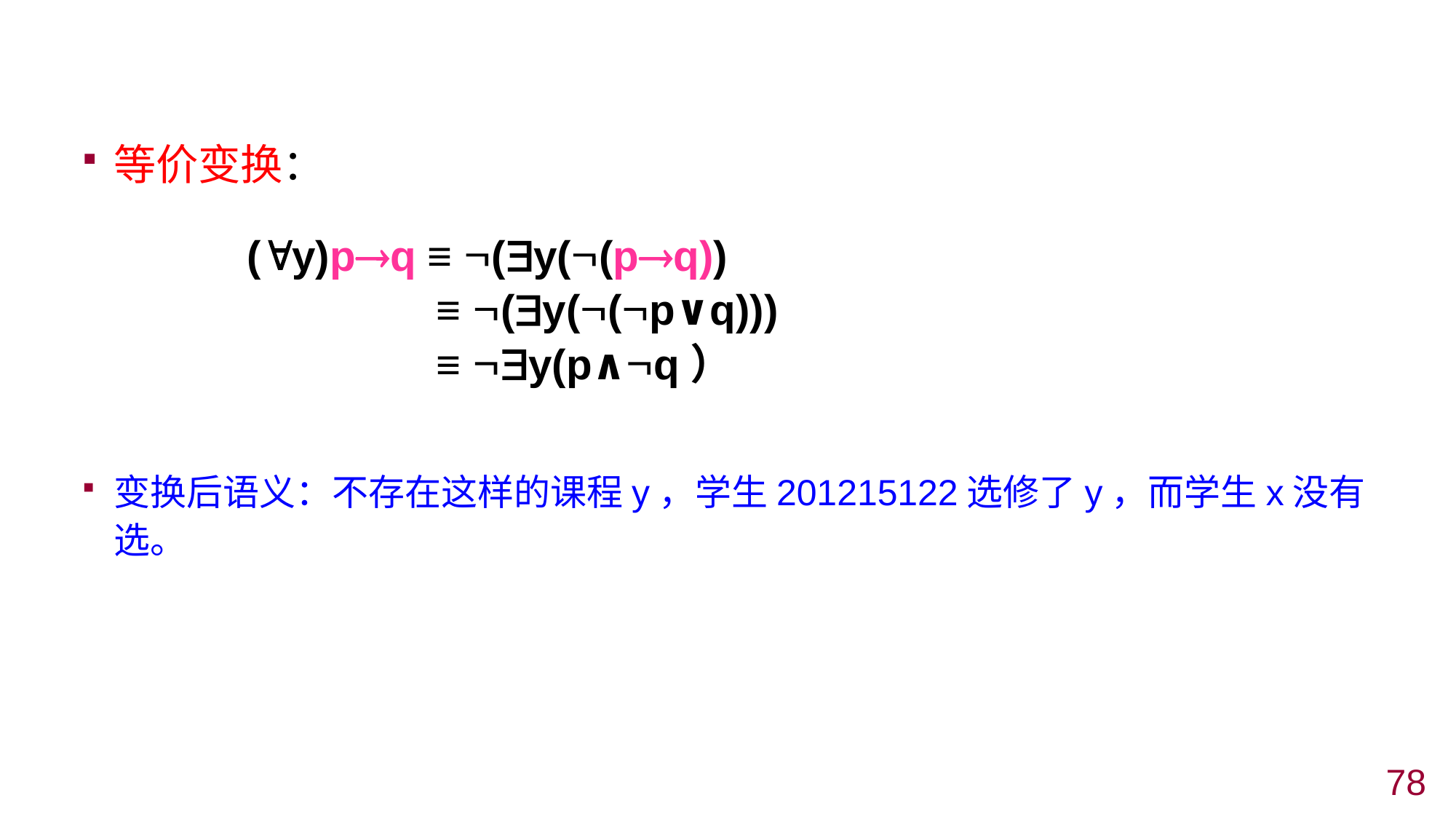

#
等价变换：

              (∀y)p→q ≡ ¬(∃y(¬(p→q))
                              ≡ ¬(∃y(¬(¬p∨q)))
                              ≡ ¬∃y(p∧¬q）

变换后语义：不存在这样的课程y，学生201215122选修了y，而学生x没有选。

78